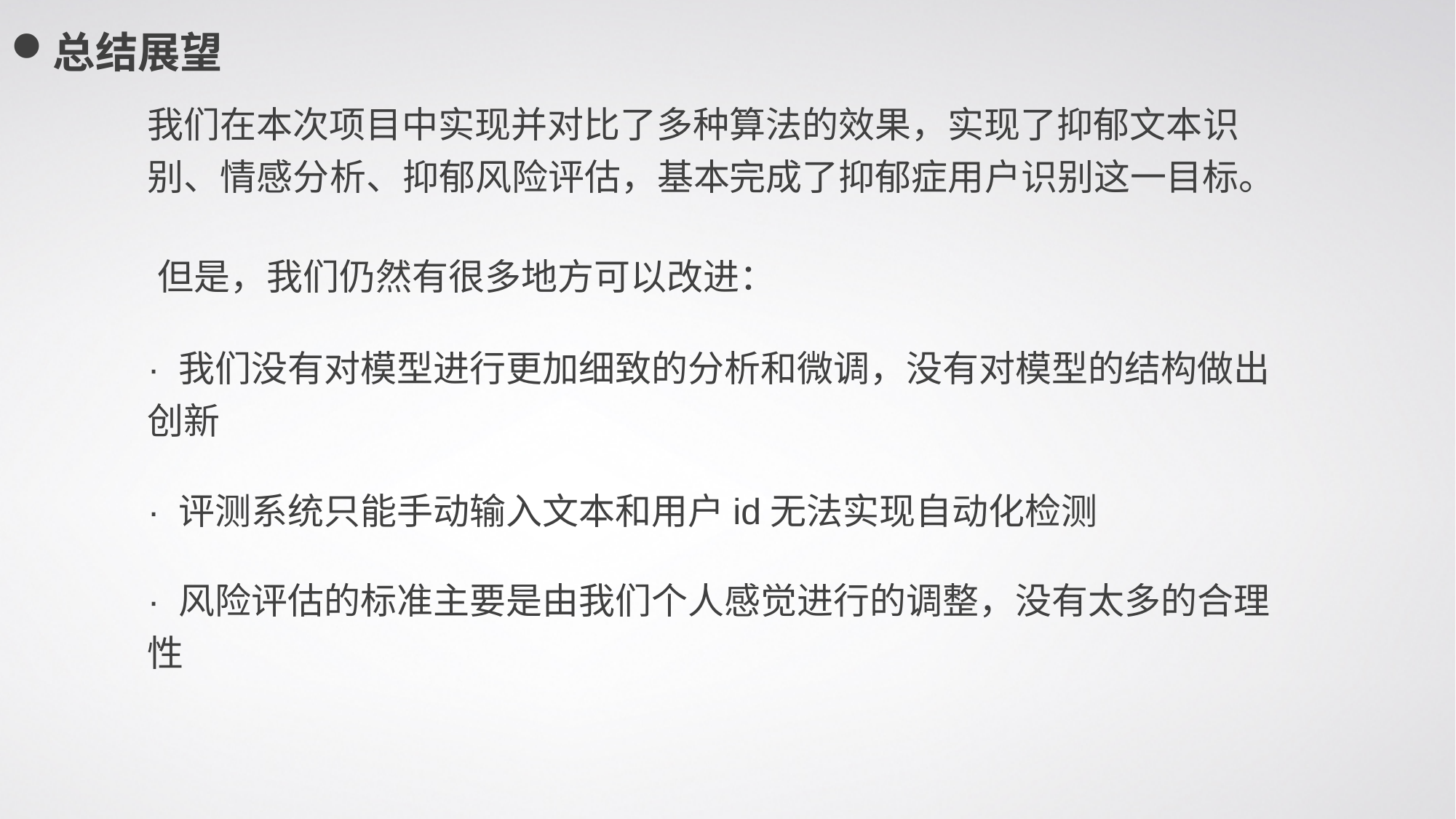

总结展望
我们在本次项目中实现并对比了多种算法的效果，实现了抑郁文本识别、情感分析、抑郁风险评估，基本完成了抑郁症用户识别这一目标。
但是，我们仍然有很多地方可以改进：
· 我们没有对模型进行更加细致的分析和微调，没有对模型的结构做出创新
· 评测系统只能手动输入文本和用户id无法实现自动化检测
· 风险评估的标准主要是由我们个人感觉进行的调整，没有太多的合理性